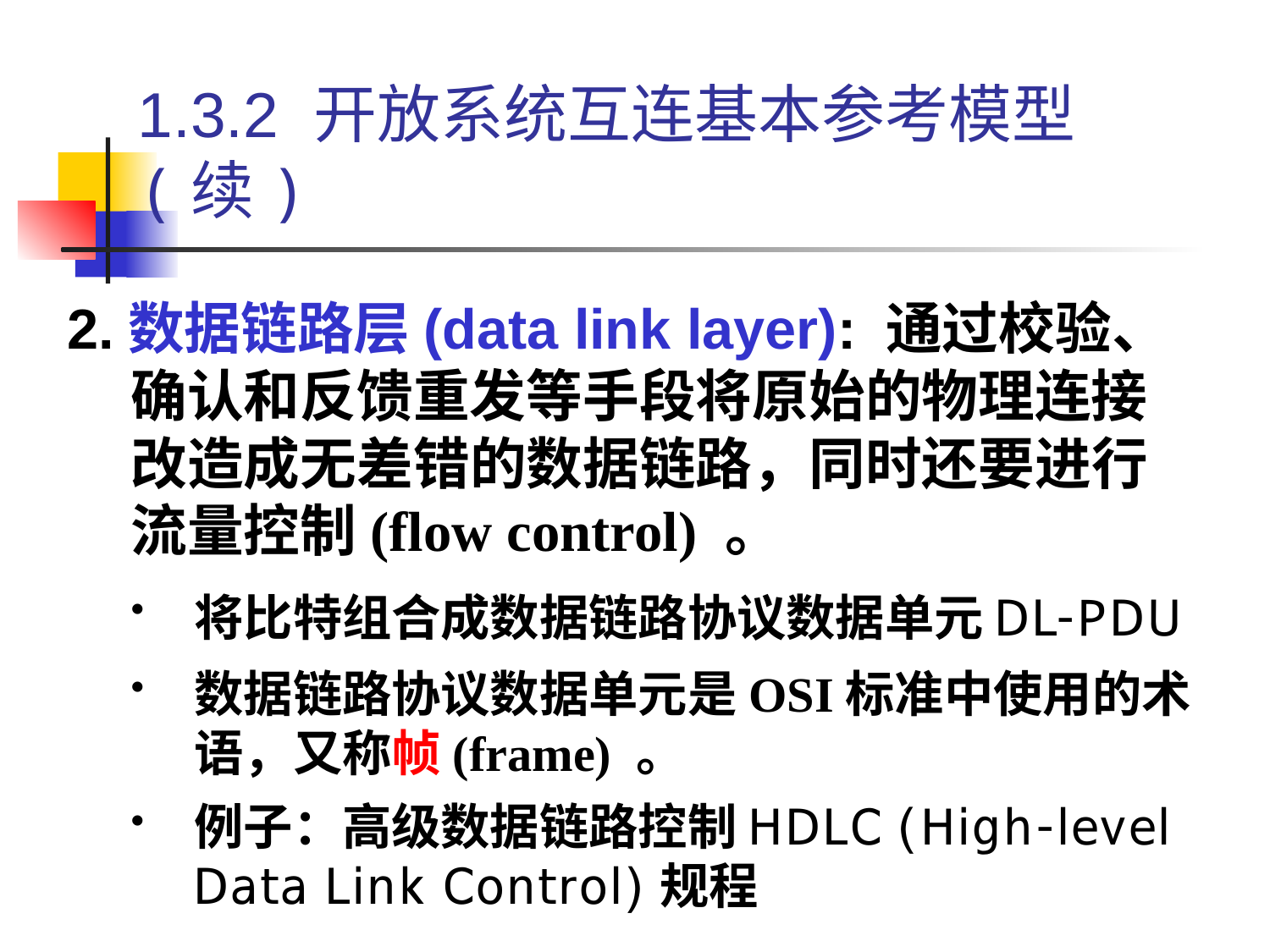

# 1.3.2 开放系统互连基本参考模型(续)
2.数据链路层(data link layer): 通过校验、确认和反馈重发等手段将原始的物理连接改造成无差错的数据链路，同时还要进行流量控制(flow control) 。
将比特组合成数据链路协议数据单元DL-PDU
数据链路协议数据单元是OSI标准中使用的术语，又称帧(frame) 。
例子：高级数据链路控制HDLC (High-level Data Link Control)规程